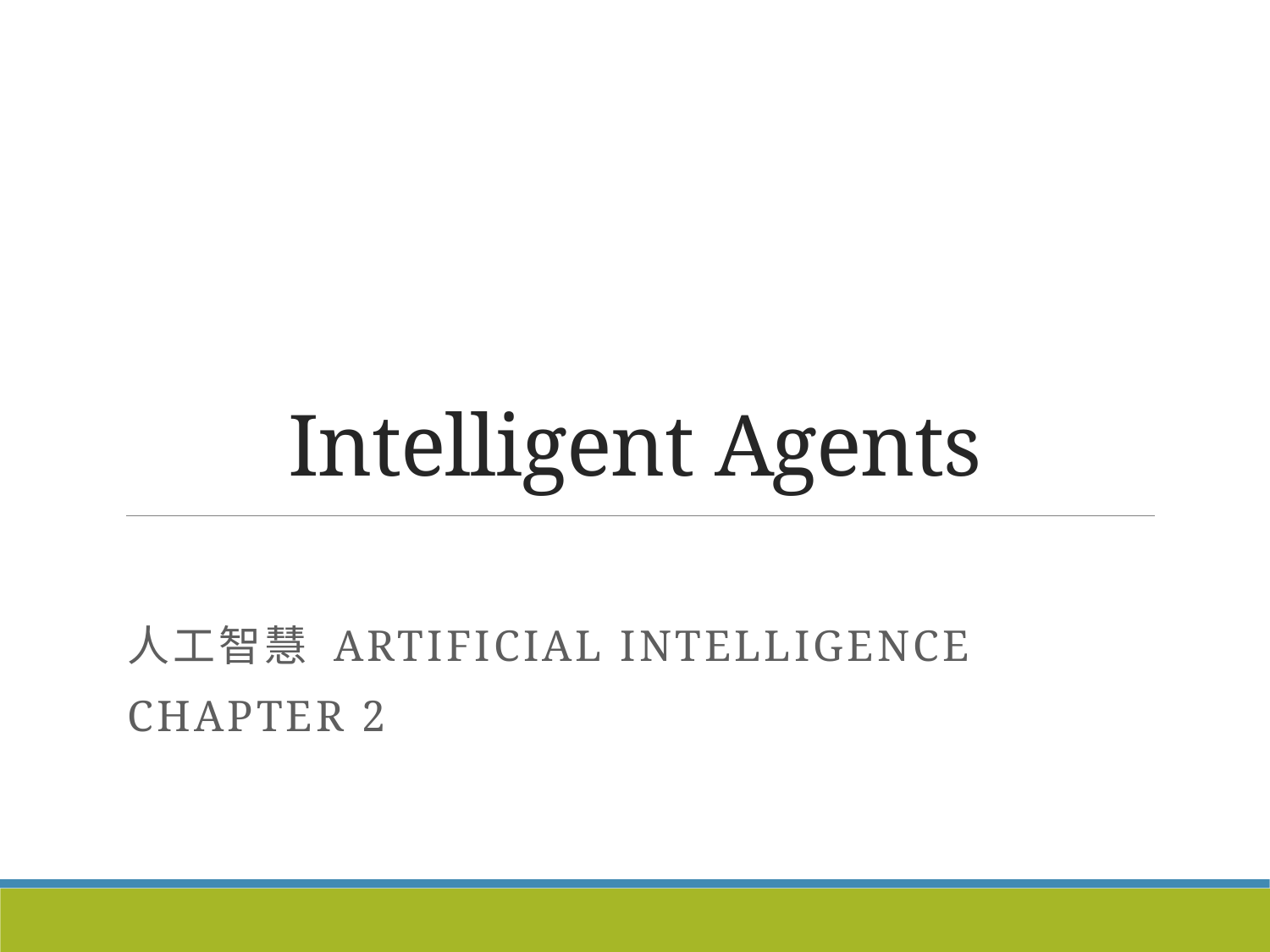

# Intelligent Agents
人工智慧 Artificial Intelligence
Chapter 2